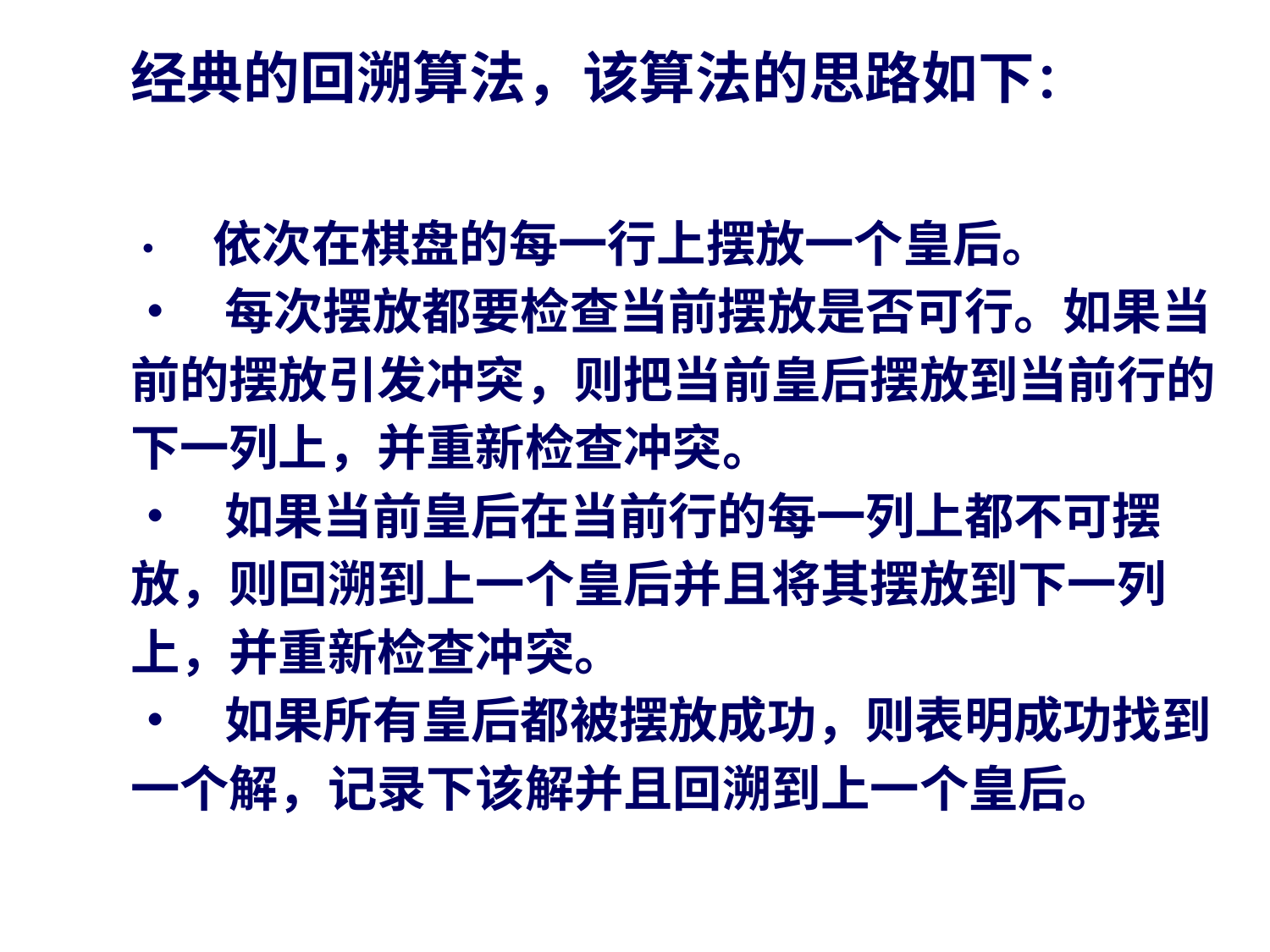

经典的回溯算法，该算法的思路如下：

•    依次在棋盘的每一行上摆放一个皇后。
•    每次摆放都要检查当前摆放是否可行。如果当前的摆放引发冲突，则把当前皇后摆放到当前行的下一列上，并重新检查冲突。
•    如果当前皇后在当前行的每一列上都不可摆放，则回溯到上一个皇后并且将其摆放到下一列上，并重新检查冲突。
•    如果所有皇后都被摆放成功，则表明成功找到一个解，记录下该解并且回溯到上一个皇后。